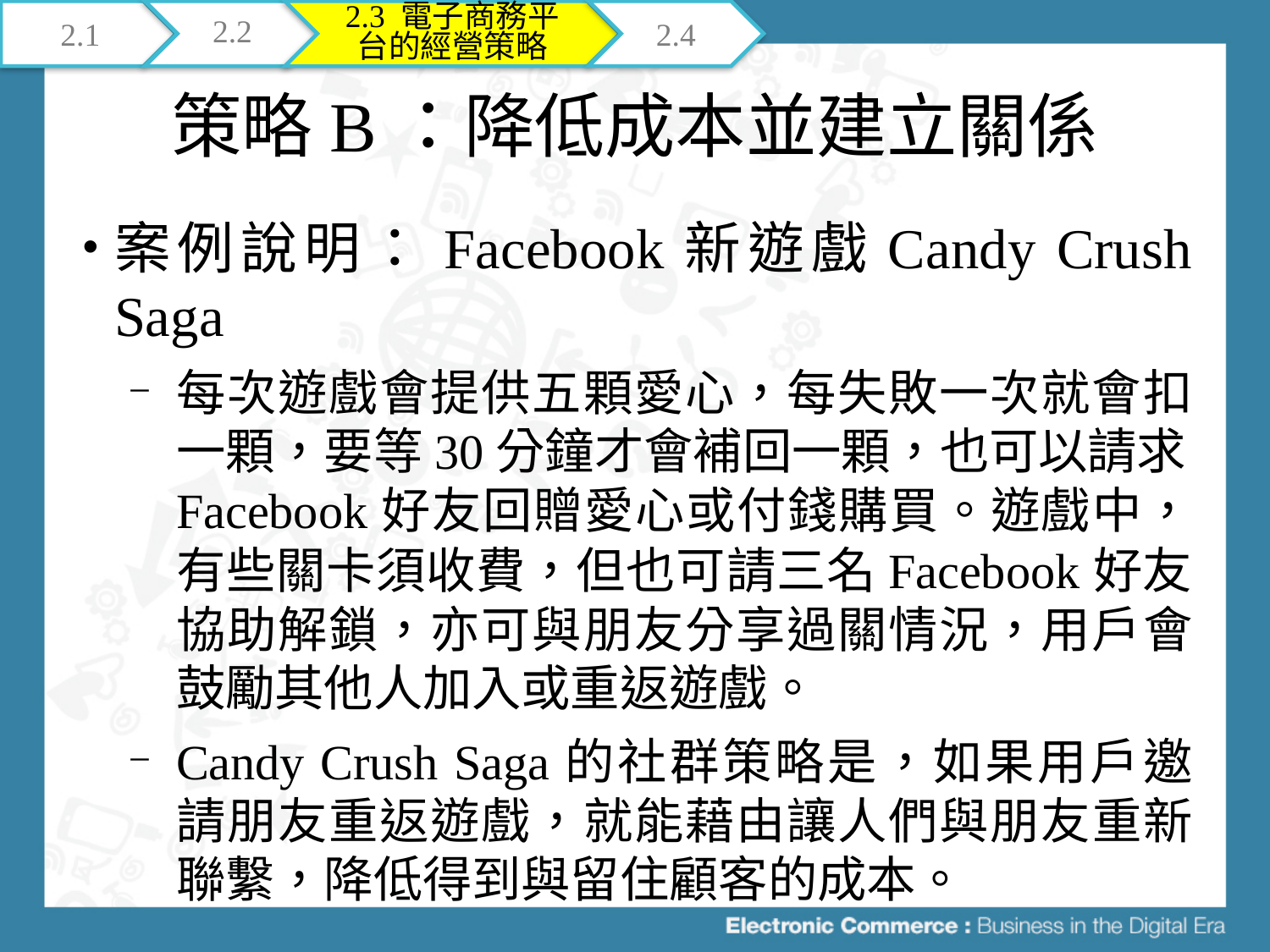

2.1
2.2
2.3 電子商務平台的經營策略
2.4
# 策略B：降低成本並建立關係
案例說明：Facebook新遊戲Candy Crush Saga
每次遊戲會提供五顆愛心，每失敗一次就會扣一顆，要等30分鐘才會補回一顆，也可以請求Facebook好友回贈愛心或付錢購買。遊戲中，有些關卡須收費，但也可請三名Facebook好友協助解鎖，亦可與朋友分享過關情況，用戶會鼓勵其他人加入或重返遊戲。
Candy Crush Saga的社群策略是，如果用戶邀請朋友重返遊戲，就能藉由讓人們與朋友重新聯繫，降低得到與留住顧客的成本。